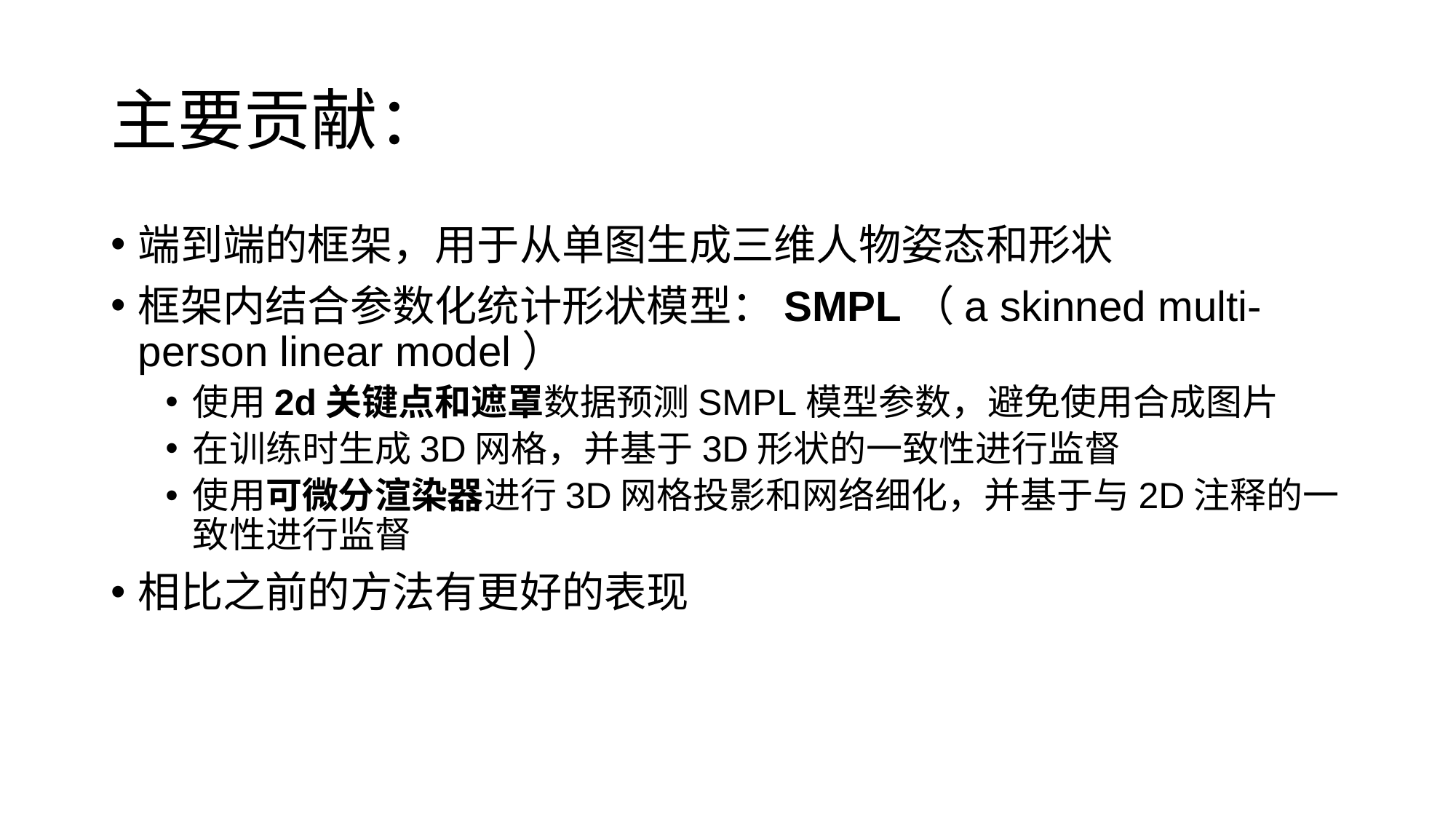

# 主要贡献：
端到端的框架，用于从单图生成三维人物姿态和形状
框架内结合参数化统计形状模型：SMPL（a skinned multi-person linear model）
使用2d关键点和遮罩数据预测SMPL模型参数，避免使用合成图片
在训练时生成3D网格，并基于3D形状的一致性进行监督
使用可微分渲染器进行3D网格投影和网络细化，并基于与2D注释的一致性进行监督
相比之前的方法有更好的表现